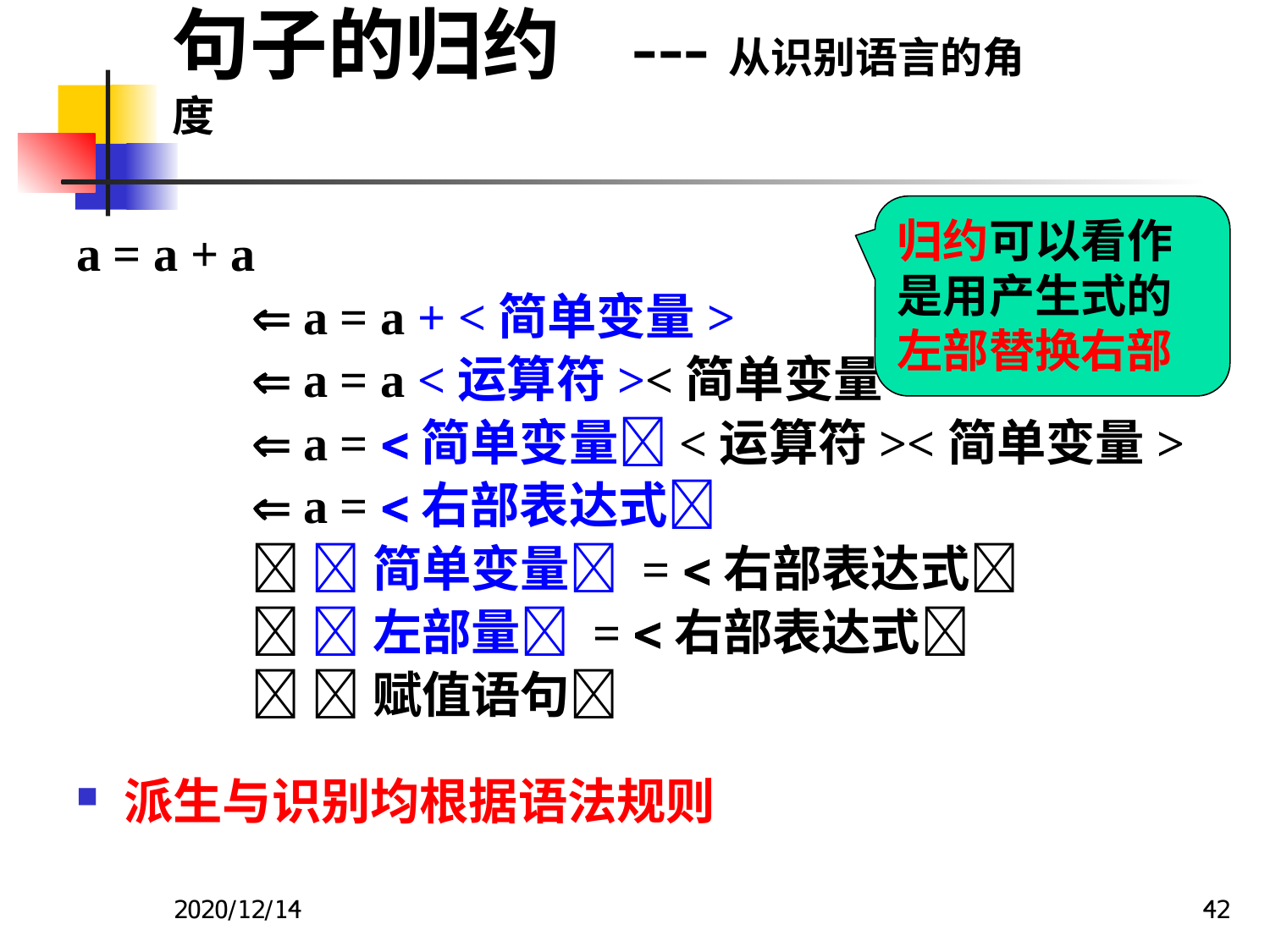

# 句子的归约   ---从识别语言的角度
归约可以看作是用产生式的左部替换右部
a = a + a
		⇐ a = a + <简单变量>
		⇐ a = a <运算符><简单变量>
		⇐ a = <简单变量><运算符><简单变量>
		⇐ a = <右部表达式>
		⇐ <简单变量> = <右部表达式>
		⇐ <左部量> = <右部表达式>
		⇐ <赋值语句>

派生与识别均根据语法规则
2020/12/14
42